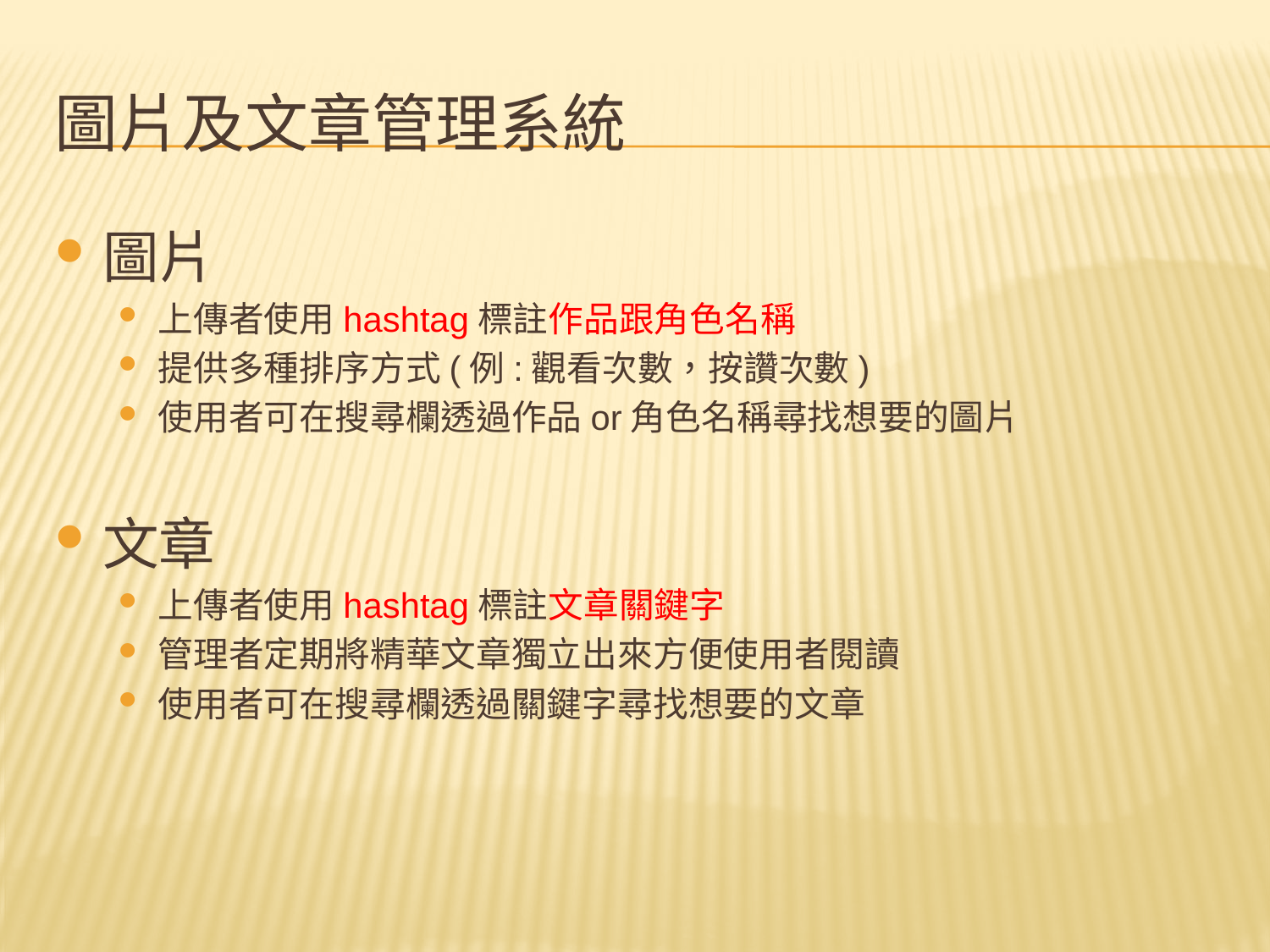

# 圖片及文章管理系統
圖片
上傳者使用hashtag標註作品跟角色名稱
提供多種排序方式(例:觀看次數，按讚次數)
使用者可在搜尋欄透過作品or角色名稱尋找想要的圖片

文章
上傳者使用hashtag標註文章關鍵字
管理者定期將精華文章獨立出來方便使用者閱讀
使用者可在搜尋欄透過關鍵字尋找想要的文章